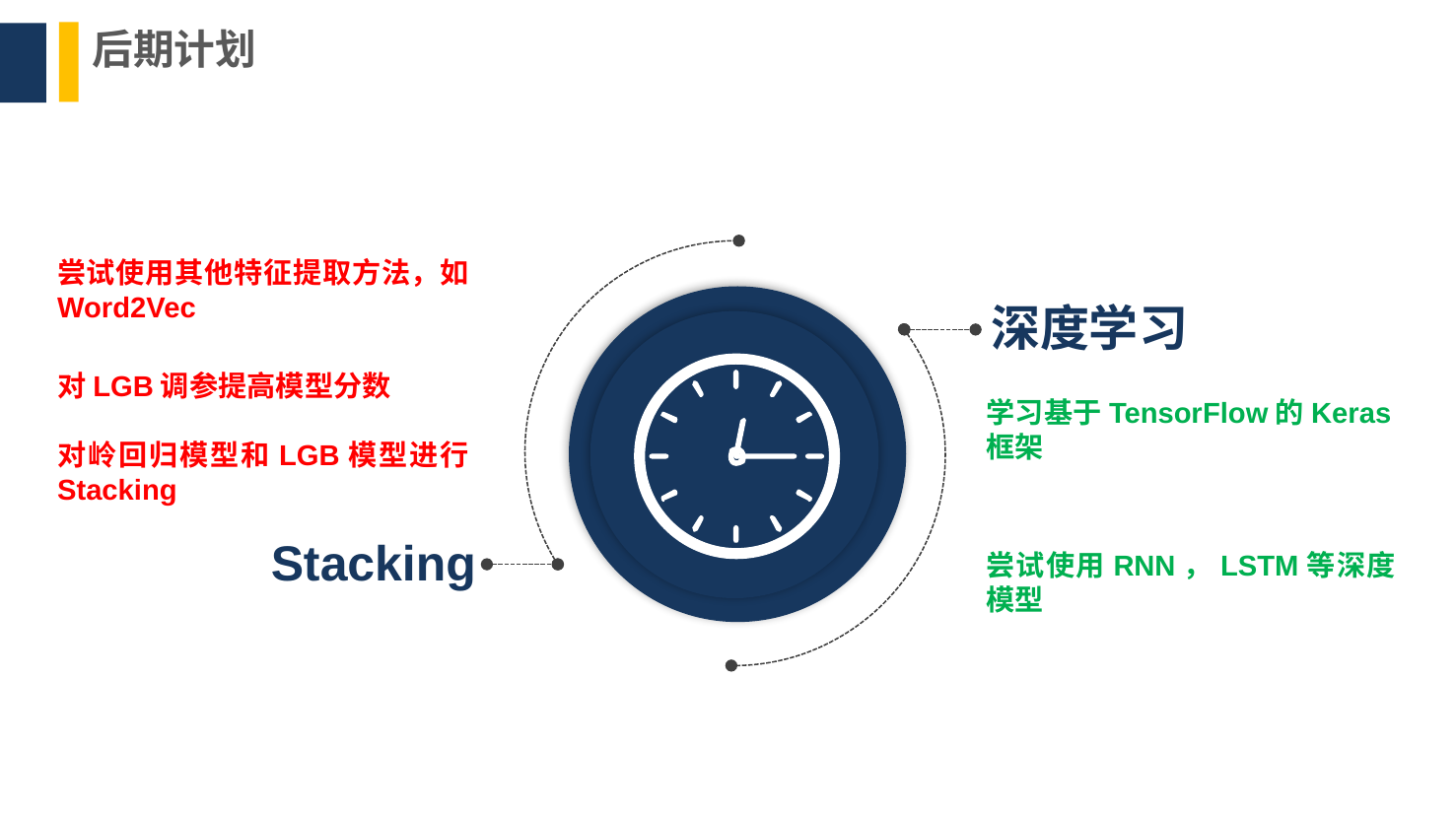

后期计划

尝试使用其他特征提取方法，如Word2Vec

深度学习

对LGB调参提高模型分数

对岭回归模型和LGB模型进行Stacking
学习基于TensorFlow的Keras框架
Stacking
尝试使用RNN，LSTM等深度模型